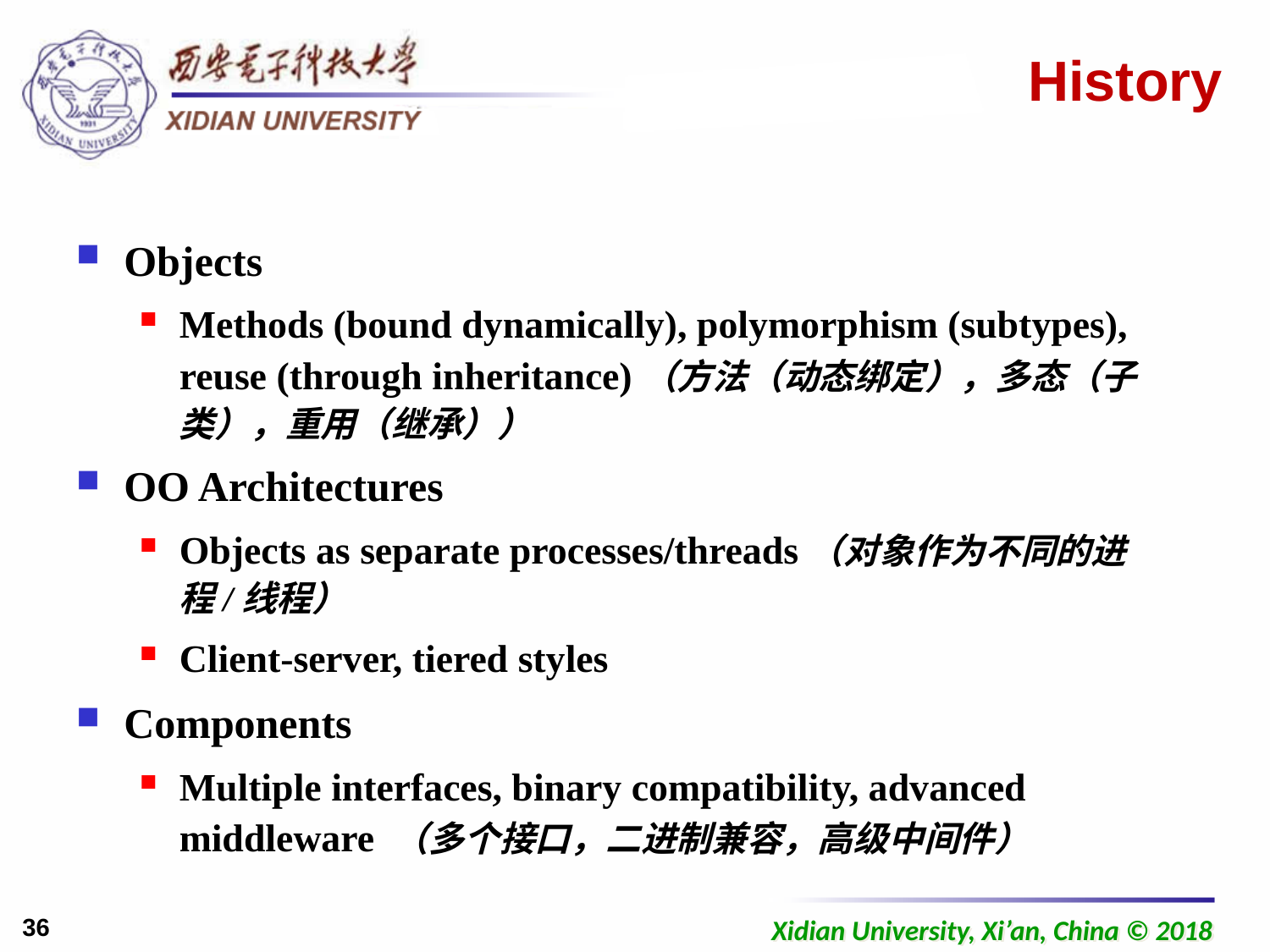

# History
Objects
Methods (bound dynamically), polymorphism (subtypes), reuse (through inheritance)（方法（动态绑定），多态（子类），重用（继承））
OO Architectures
Objects as separate processes/threads（对象作为不同的进程/线程）
Client-server, tiered styles
Components
Multiple interfaces, binary compatibility, advanced middleware （多个接口，二进制兼容，高级中间件）